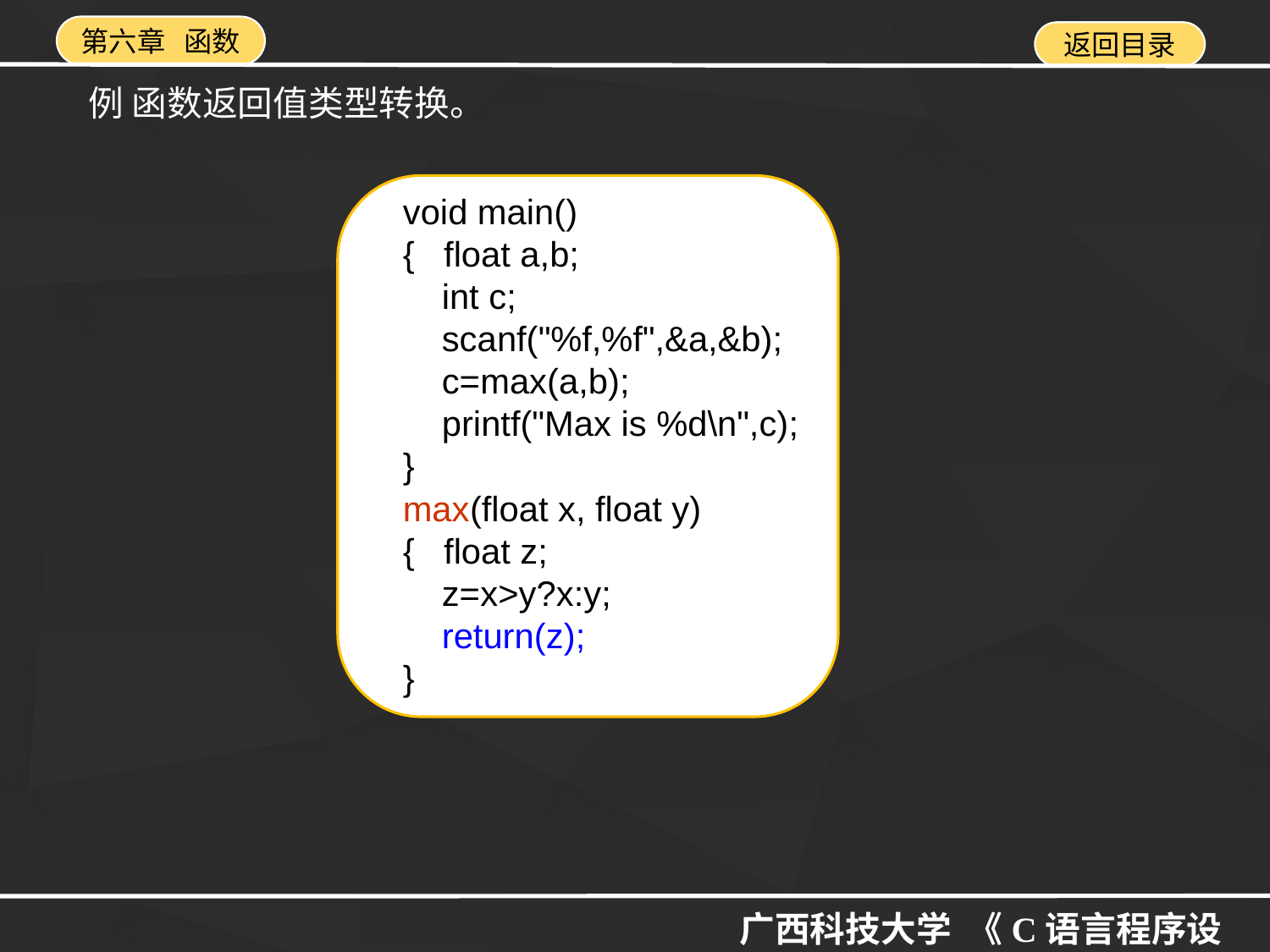

例 函数返回值类型转换。

void main()
{   float a,b;
    int c;
    scanf("%f,%f",&a,&b);
    c=max(a,b);
    printf("Max is %d\n",c);
}
max(float x, float y)
{   float z;
    z=x>y?x:y;
    return(z);
}